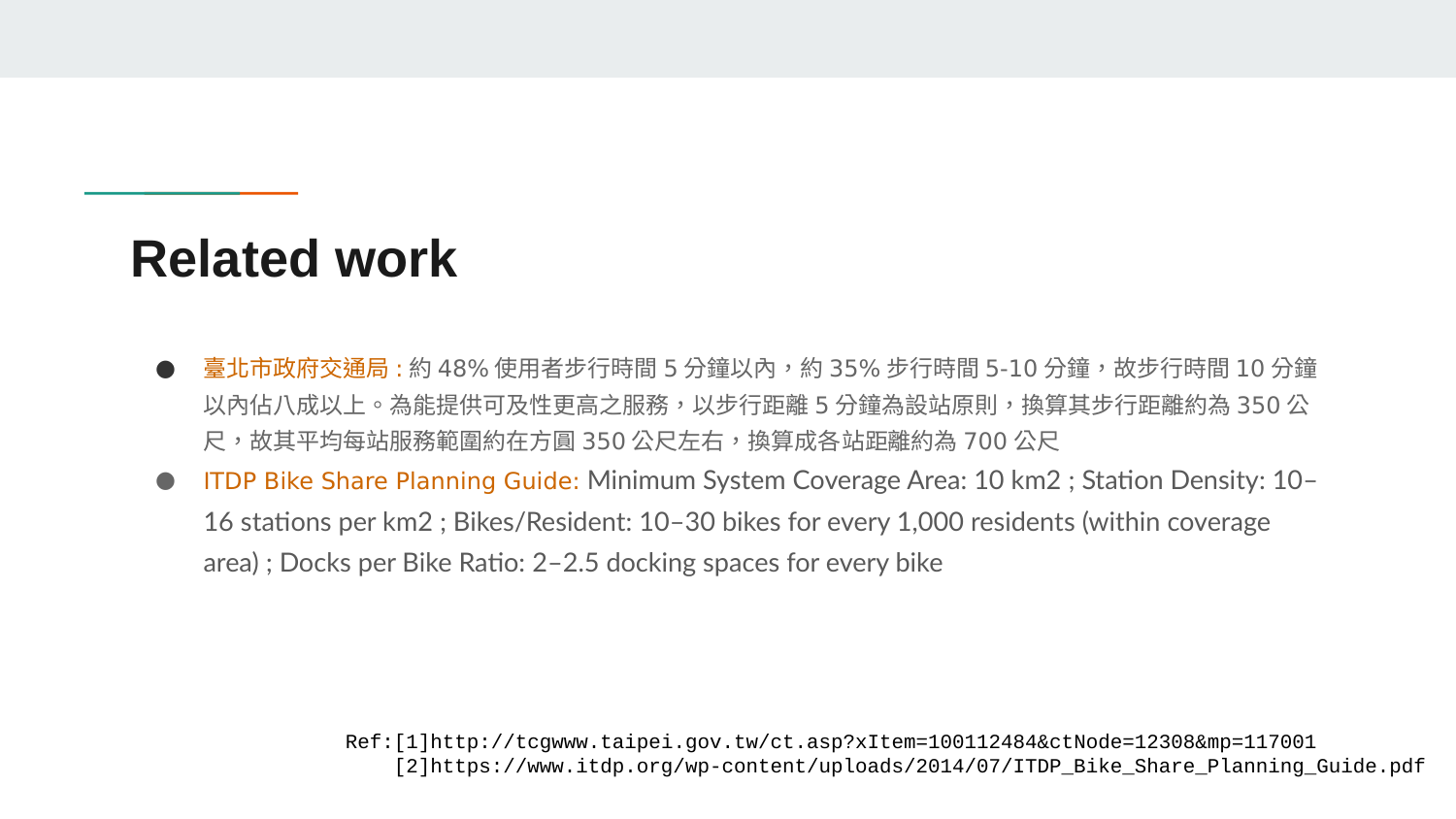

# Related work
臺北市政府交通局:約48%使用者步行時間5分鐘以內，約35%步行時間5-10分鐘，故步行時間10分鐘以內佔八成以上。為能提供可及性更高之服務，以步行距離5分鐘為設站原則，換算其步行距離約為350公尺，故其平均每站服務範圍約在方圓350公尺左右，換算成各站距離約為700公尺
ITDP Bike Share Planning Guide: Minimum System Coverage Area: 10 km2 ; Station Density: 10–16 stations per km2 ; Bikes/Resident: 10–30 bikes for every 1,000 residents (within coverage area) ; Docks per Bike Ratio: 2–2.5 docking spaces for every bike
Ref:[1]http://tcgwww.taipei.gov.tw/ct.asp?xItem=100112484&ctNode=12308&mp=117001
    [2]https://www.itdp.org/wp-content/uploads/2014/07/ITDP_Bike_Share_Planning_Guide.pdf